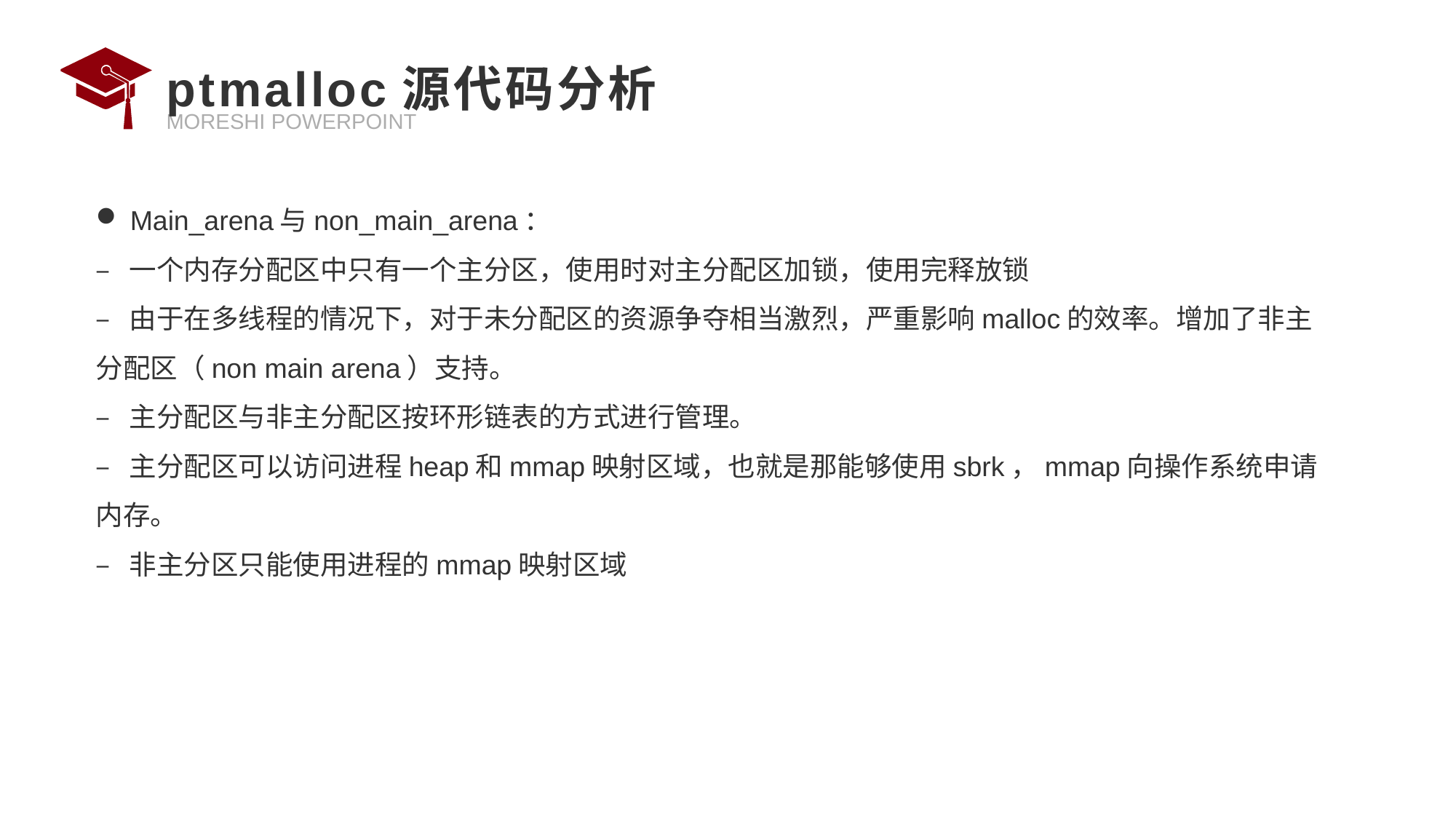

# ptmalloc源代码分析
Main_arena与non_main_arena：
–  一个内存分配区中只有一个主分区，使用时对主分配区加锁，使用完释放锁
–  由于在多线程的情况下，对于未分配区的资源争夺相当激烈，严重影响malloc的效率。增加了非主分配区（non main arena）支持。
–  主分配区与非主分配区按环形链表的方式进行管理。
–  主分配区可以访问进程heap和mmap映射区域，也就是那能够使用sbrk，mmap向操作系统申请内存。
–  非主分区只能使用进程的mmap映射区域